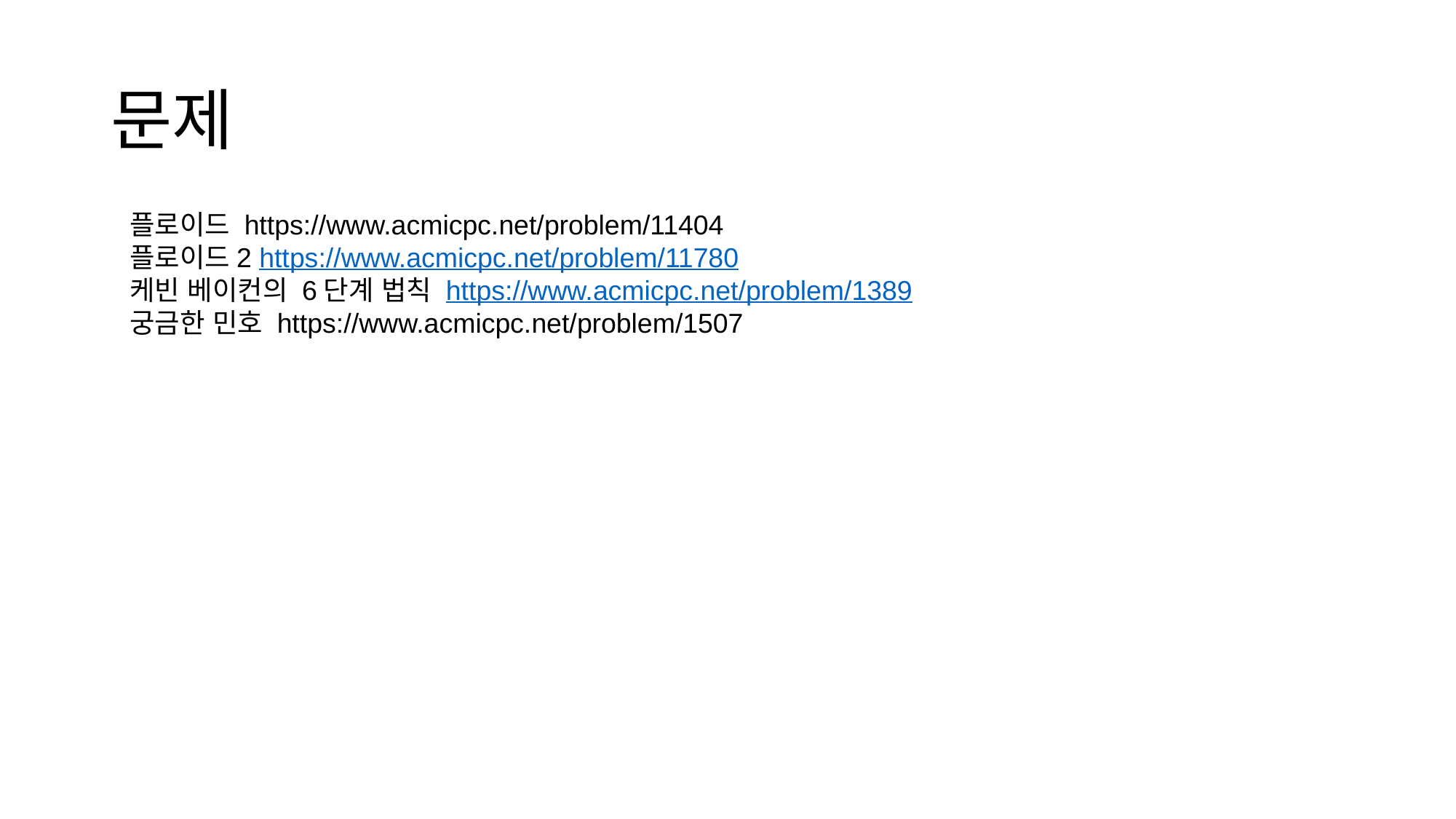

# 문제
플로이드 https://www.acmicpc.net/problem/11404
플로이드2 https://www.acmicpc.net/problem/11780
케빈 베이컨의 6단계 법칙 https://www.acmicpc.net/problem/1389
궁금한 민호 https://www.acmicpc.net/problem/1507